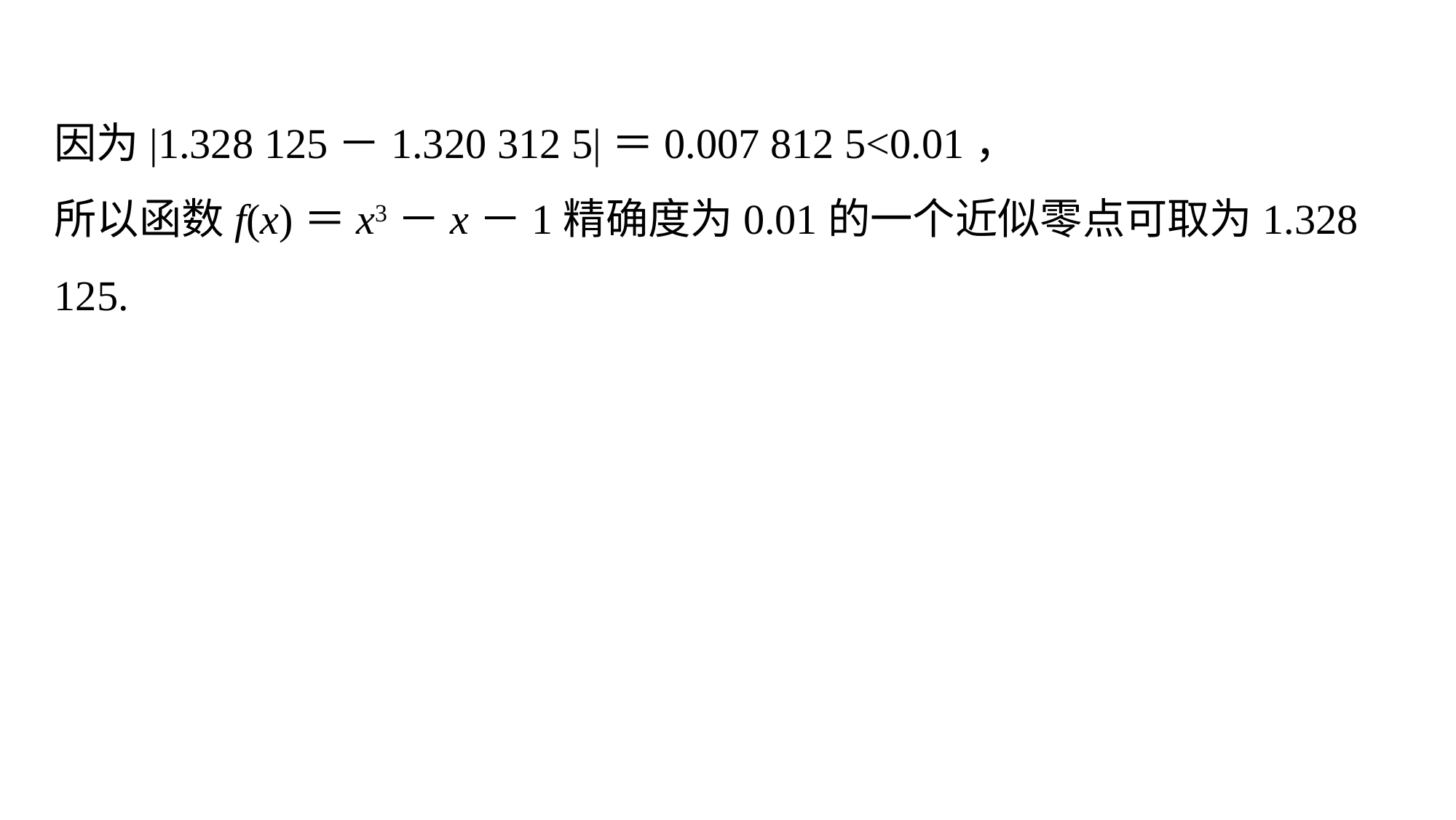

因为|1.328 125－1.320 312 5|＝0.007 812 5<0.01，
所以函数f(x)＝x3－x－1精确度为0.01的一个近似零点可取为1.328 125.